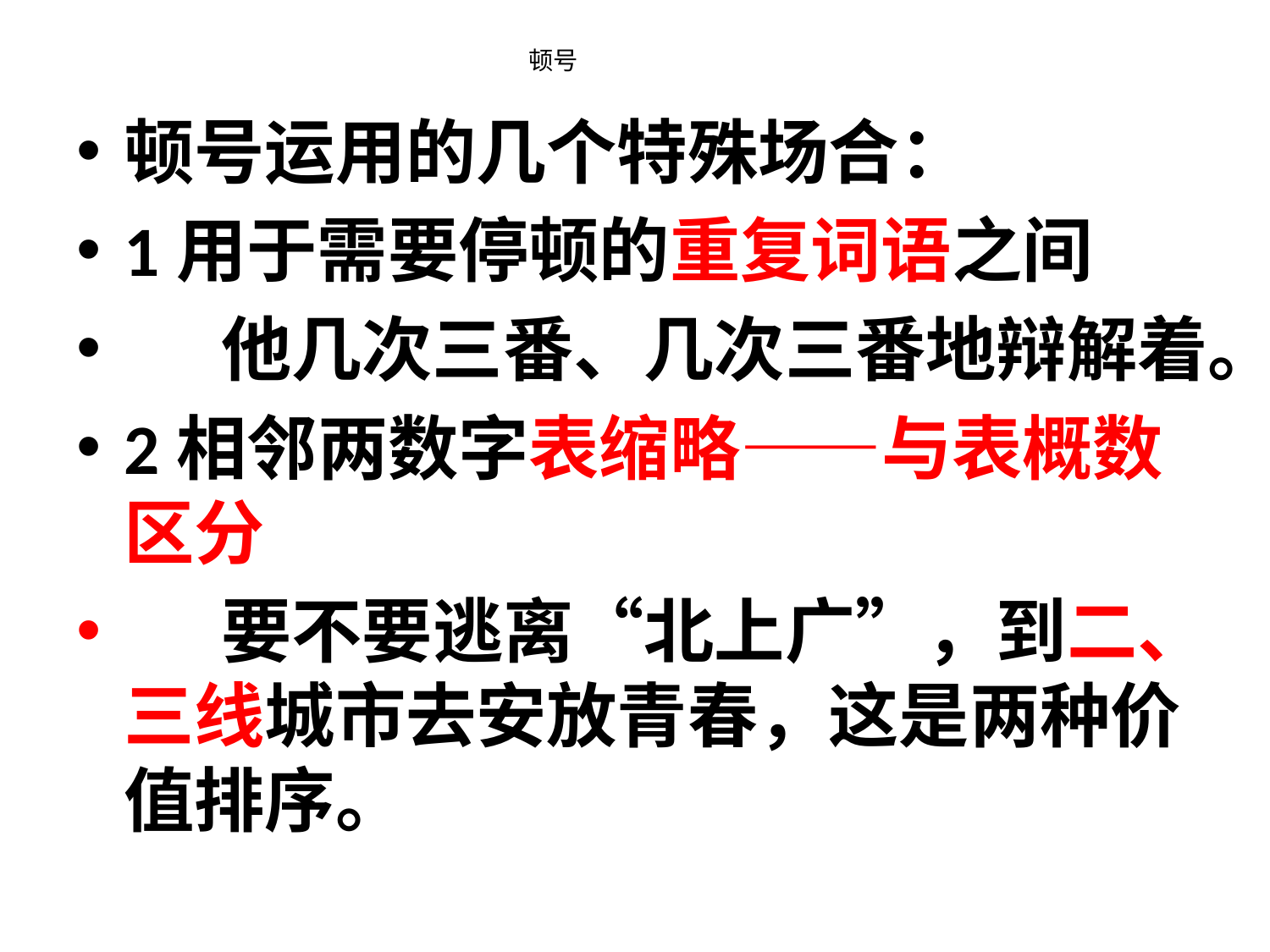

# 顿号
顿号运用的几个特殊场合：
1用于需要停顿的重复词语之间
     他几次三番、几次三番地辩解着。
2相邻两数字表缩略——与表概数区分
     要不要逃离“北上广”，到二、三线城市去安放青春，这是两种价值排序。